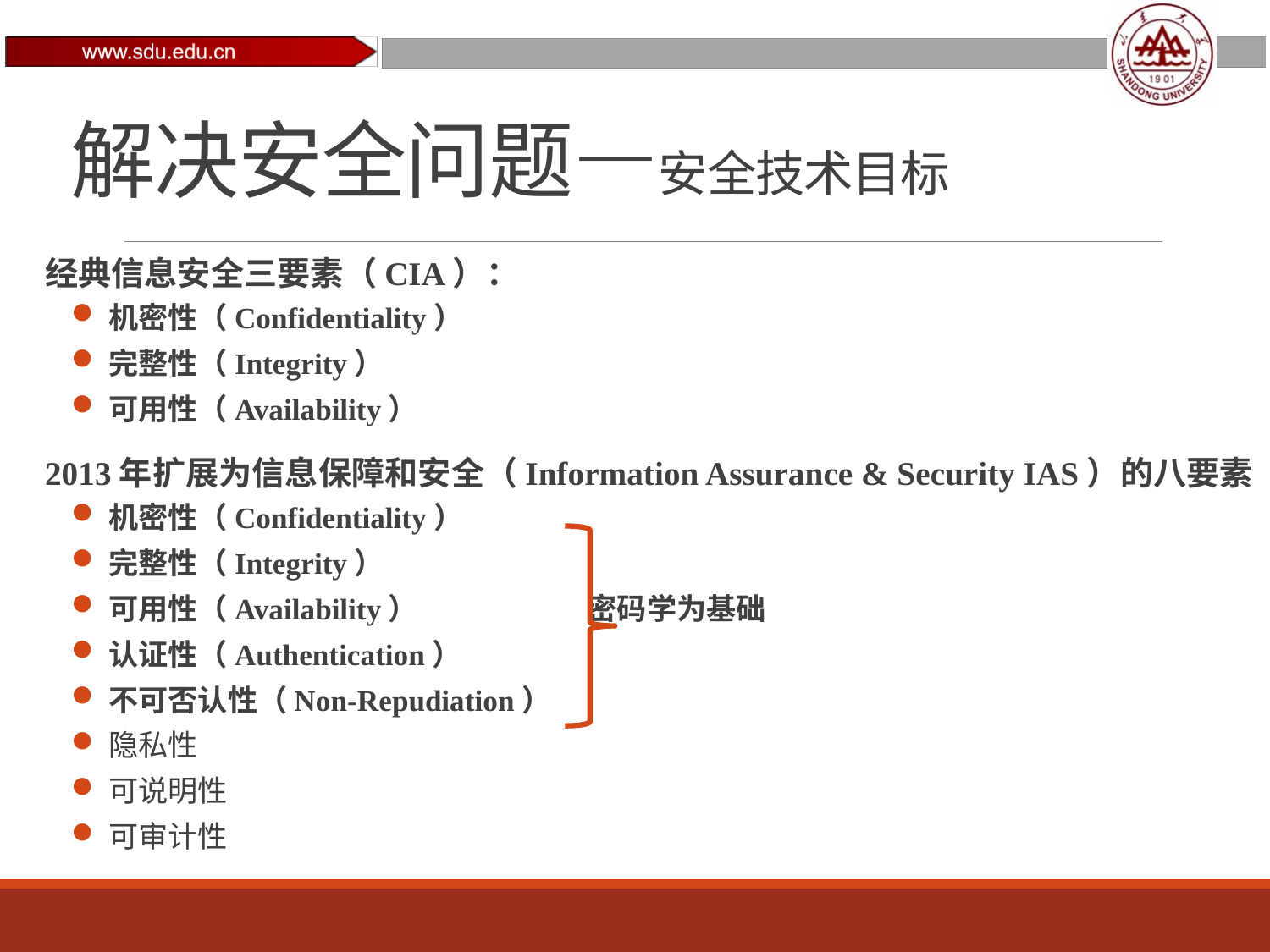

# 解决安全问题—安全技术目标
经典信息安全三要素（CIA）：
机密性（Confidentiality）
完整性（Integrity）
可用性（Availability）
2013年扩展为信息保障和安全（Information Assurance & Security IAS）的八要素
机密性（Confidentiality）
完整性（Integrity）
可用性（Availability）                         密码学为基础
认证性（Authentication）
不可否认性（Non-Repudiation）
隐私性
可说明性
可审计性